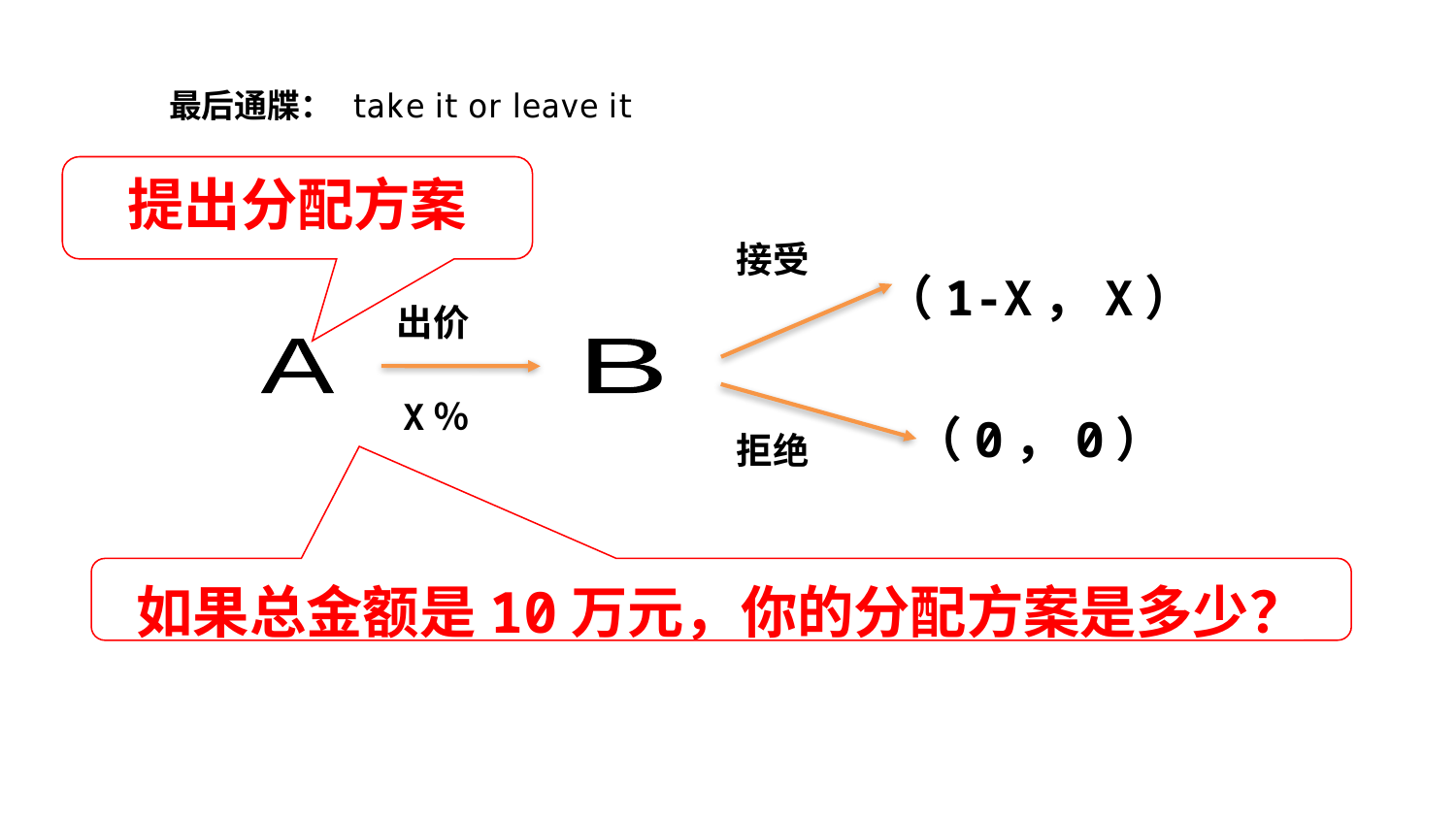

最后通牒： take it or leave it
提出分配方案
接受
（1-X，X）

出价
A
B

X％
（0，0）
拒绝
如果总金额是10万元，你的分配方案是多少？